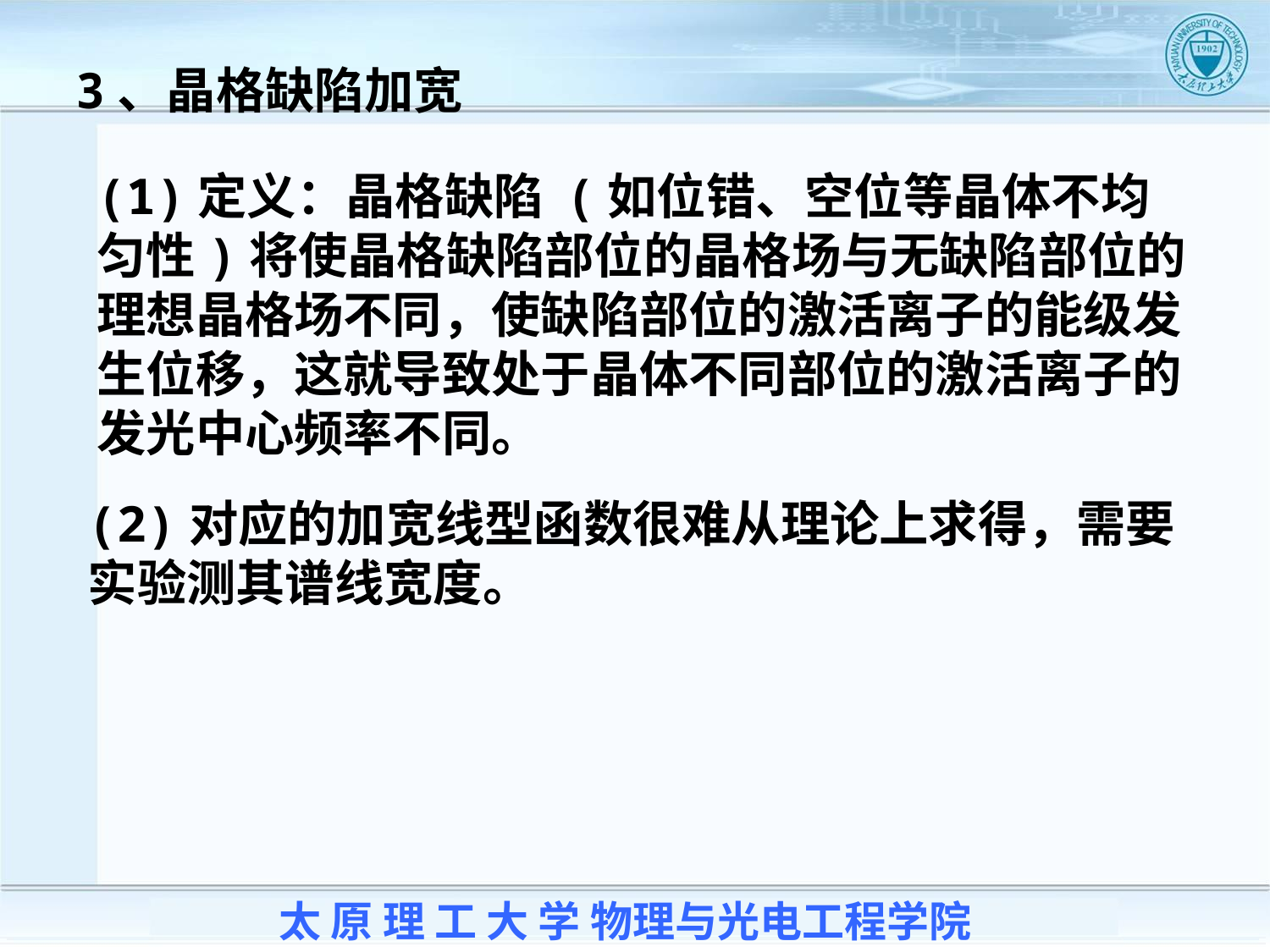

3、晶格缺陷加宽
(1)定义：晶格缺陷 (如位错、空位等晶体不均匀性)将使晶格缺陷部位的晶格场与无缺陷部位的理想晶格场不同，使缺陷部位的激活离子的能级发生位移，这就导致处于晶体不同部位的激活离子的发光中心频率不同。
(2)对应的加宽线型函数很难从理论上求得，需要实验测其谱线宽度。